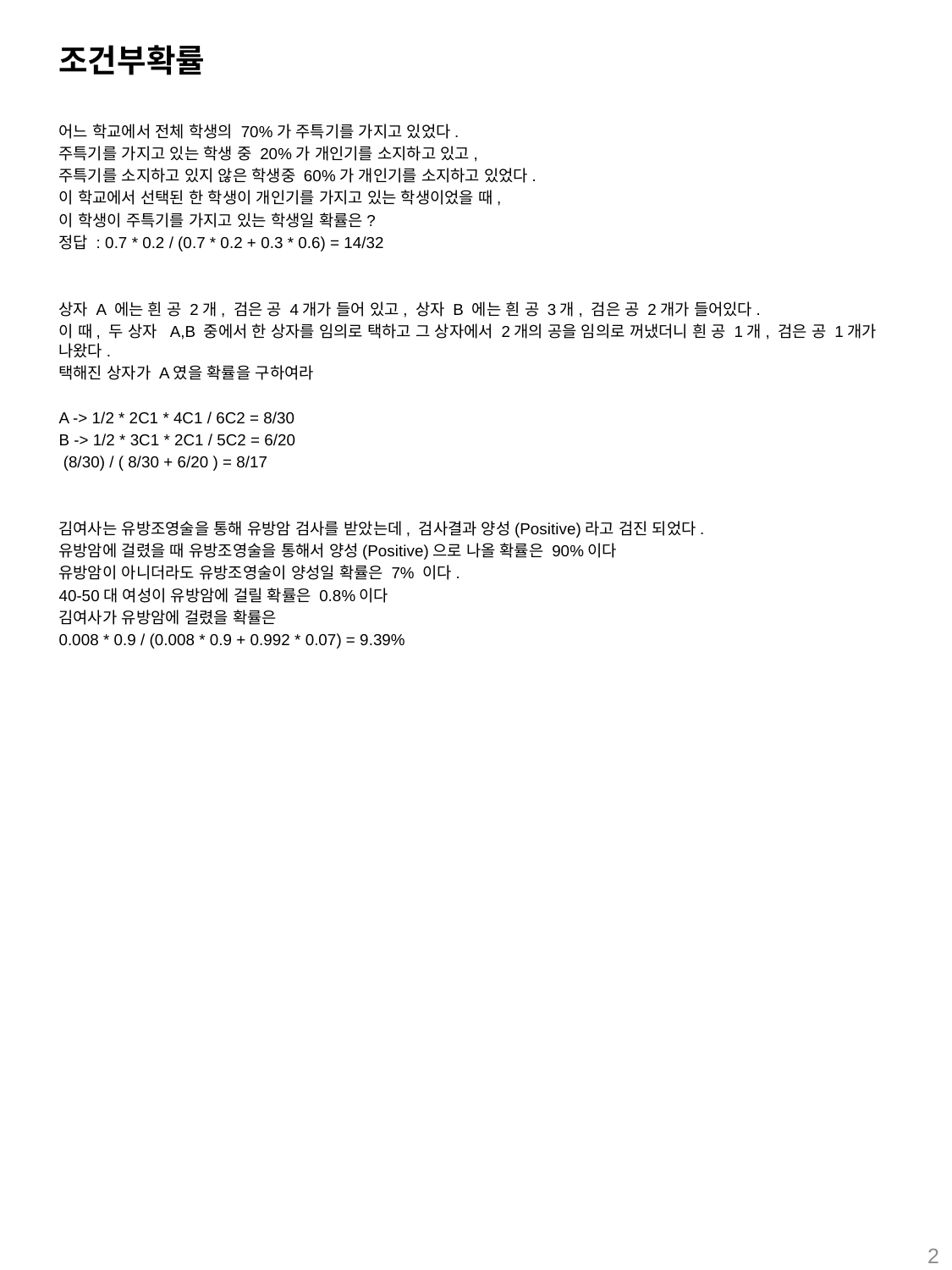

# 조건부확률
어느 학교에서 전체 학생의 70%가 주특기를 가지고 있었다.
주특기를 가지고 있는 학생 중 20%가 개인기를 소지하고 있고,
주특기를 소지하고 있지 않은 학생중 60%가 개인기를 소지하고 있었다.
이 학교에서 선택된 한 학생이 개인기를 가지고 있는 학생이었을 때,
이 학생이 주특기를 가지고 있는 학생일 확률은?
정답 : 0.7 * 0.2 / (0.7 * 0.2 + 0.3 * 0.6) = 14/32

상자 A 에는 흰 공 2개, 검은 공 4개가 들어 있고, 상자 B 에는 흰 공 3개, 검은 공 2개가 들어있다.
이 때, 두 상자  A,B 중에서 한 상자를 임의로 택하고 그 상자에서 2개의 공을 임의로 꺼냈더니 흰 공 1개, 검은 공 1개가 나왔다.
택해진 상자가 A였을 확률을 구하여라

A -> 1/2 * 2C1 * 4C1 / 6C2 = 8/30
B -> 1/2 * 3C1 * 2C1 / 5C2 = 6/20
 (8/30) / ( 8/30 + 6/20 ) = 8/17

김여사는 유방조영술을 통해 유방암 검사를 받았는데, 검사결과 양성(Positive)라고 검진 되었다.
유방암에 걸렸을 때 유방조영술을 통해서 양성(Positive)으로 나올 확률은 90%이다
유방암이 아니더라도 유방조영술이 양성일 확률은 7% 이다.
40-50대 여성이 유방암에 걸릴 확률은 0.8%이다
김여사가 유방암에 걸렸을 확률은
0.008 * 0.9 / (0.008 * 0.9 + 0.992 * 0.07) = 9.39%
2